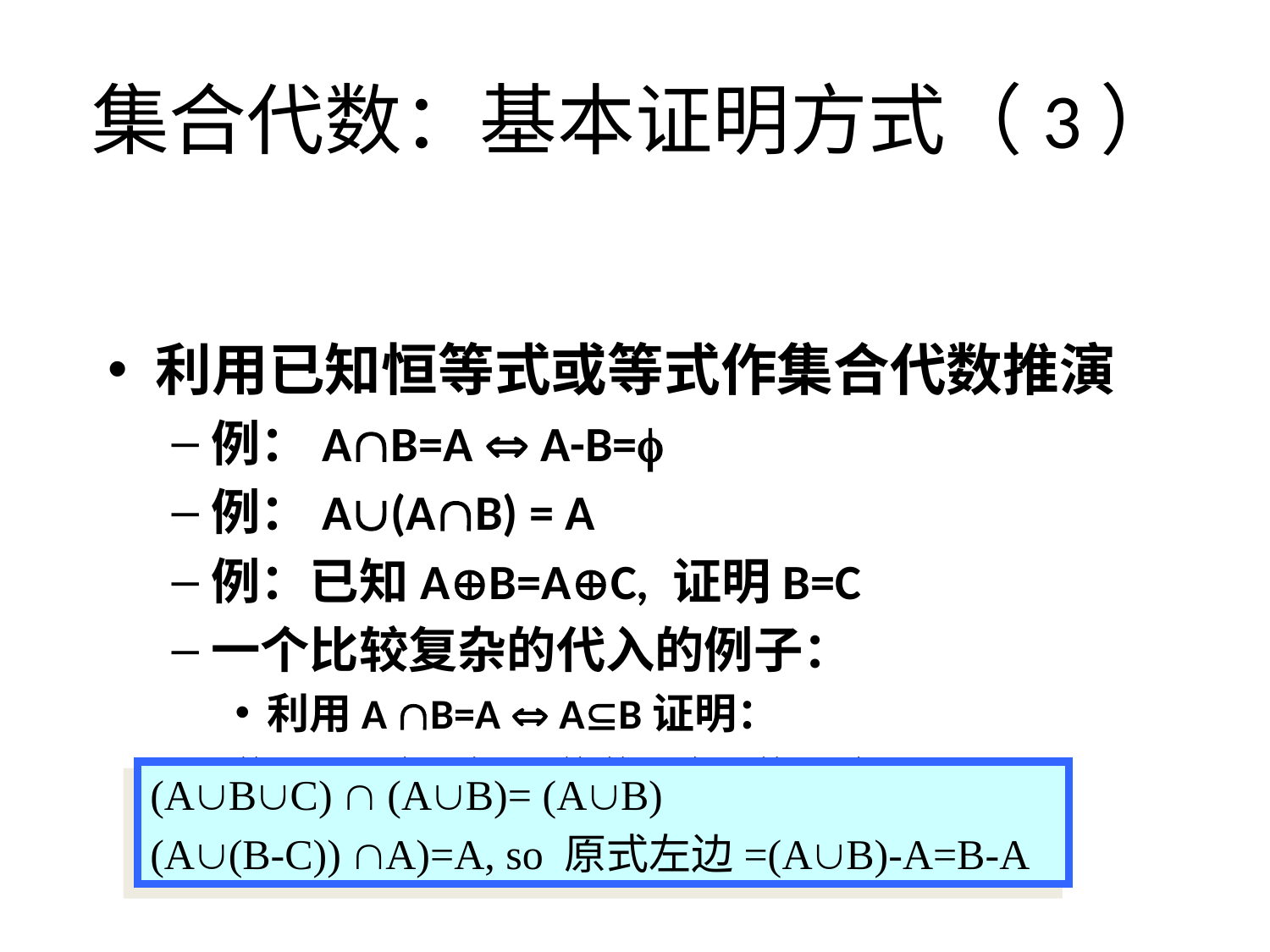

# 集合代数：基本证明方式（3）
利用已知恒等式或等式作集合代数推演
例：A∩B=A ⇔ A-B=φ
例：A∪(A∩B) = A
例：已知A⊕B=A⊕C, 证明B=C
一个比较复杂的代入的例子：
利用A ∩B=A ⇔ A⊆B证明：
((A∪B∪C) ∩ (A∪B))-((A∪(B-C)) ∩A)=B-A

(A∪B∪C) ∩ (A∪B)= (A∪B)
(A∪(B-C)) ∩A)=A, so 原式左边=(A∪B)-A=B-A